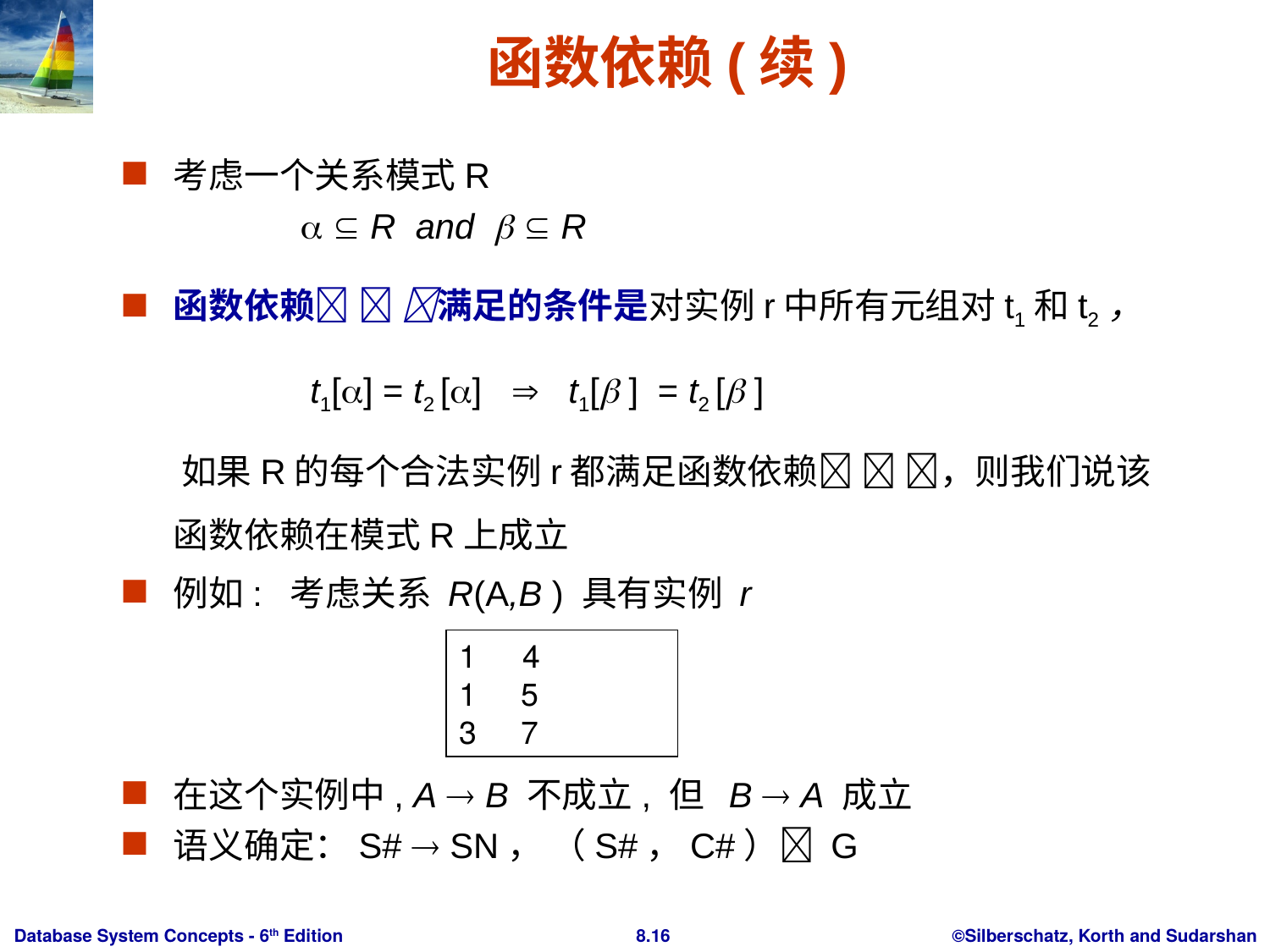

# 函数依赖(续)
考虑一个关系模式R
		α ⊆ R  and  β ⊆ R
函数依赖α → β满足的条件是对实例r中所有元组对t1和t2，
		 t1[α] = t2 [α]   ⇒   t1[β ]  = t2 [β ]
      如果R的每个合法实例r都满足函数依赖α → β，则我们说该函数依赖在模式R上成立
例如:  考虑关系 R(A,B ) 具有实例 r

在这个实例中, A → B 不成立, 但  B → A 成立
语义确定：S# → SN， （S#，C#）→ G

4
1     5
3     7